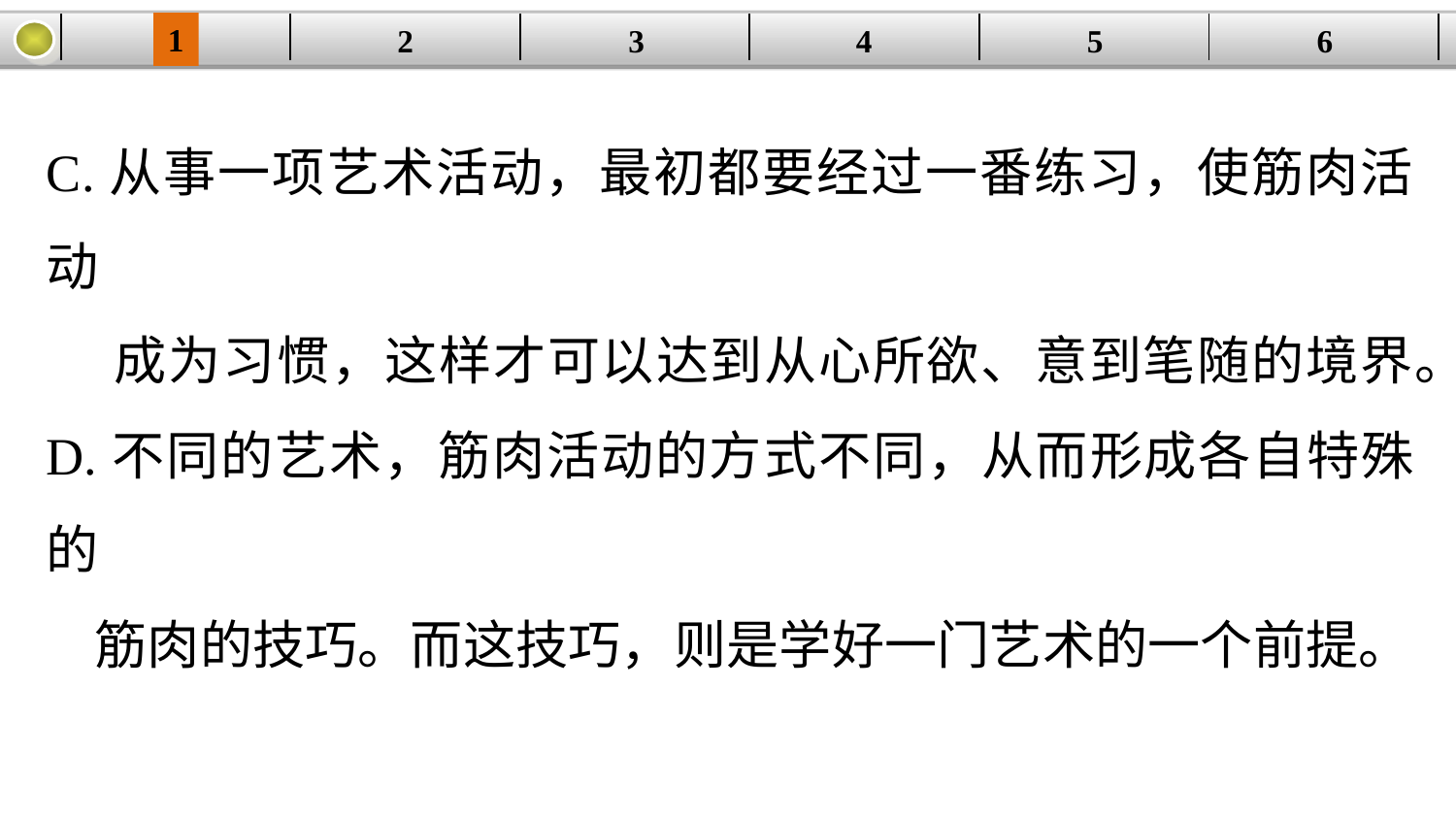

1
3
4
5
6
2
|  |  |  |  |  |  |
| --- | --- | --- | --- | --- | --- |

C.从事一项艺术活动，最初都要经过一番练习，使筋肉活动
    成为习惯，这样才可以达到从心所欲、意到笔随的境界。
D.不同的艺术，筋肉活动的方式不同，从而形成各自特殊的
   筋肉的技巧。而这技巧，则是学好一门艺术的一个前提。